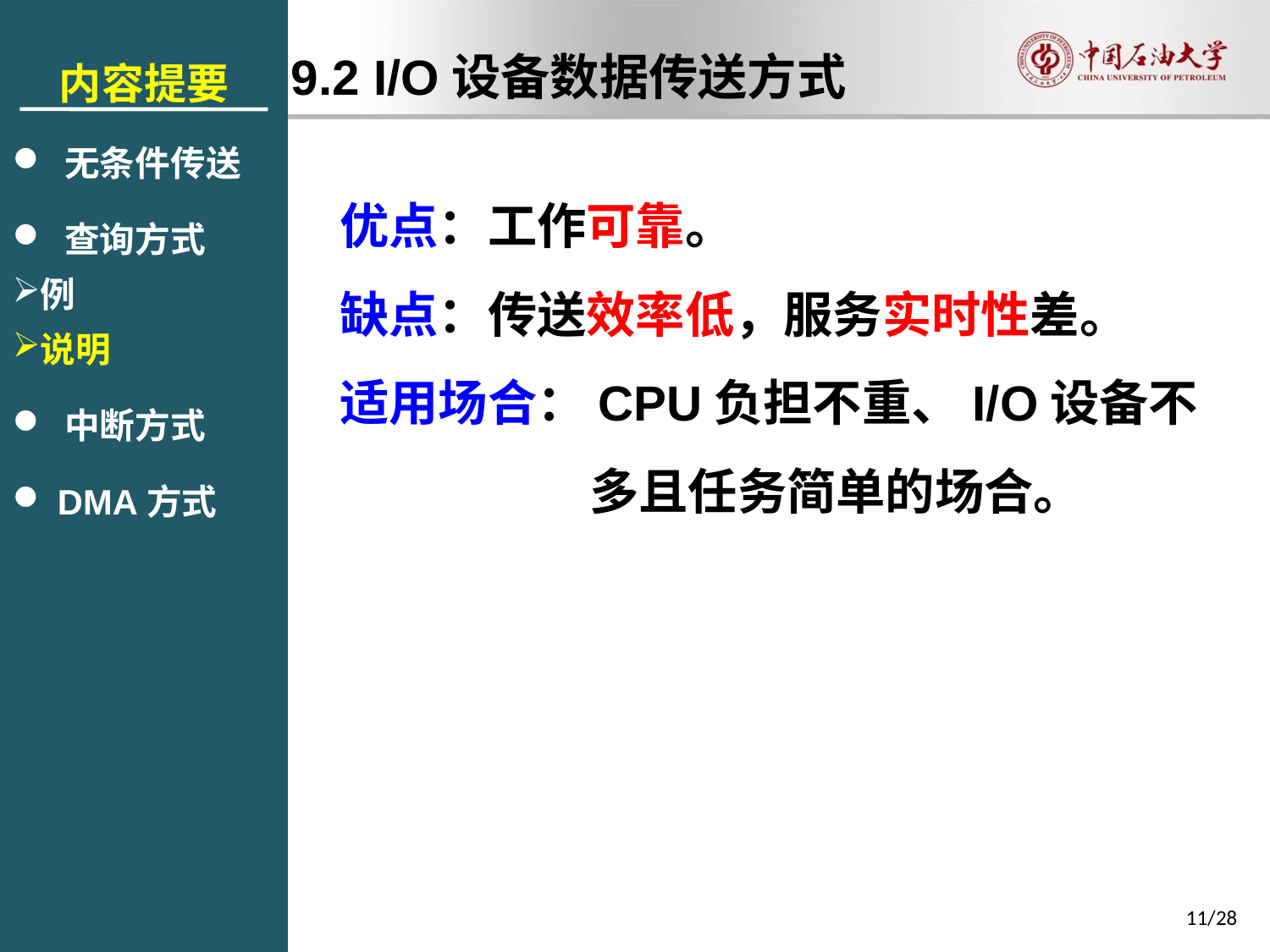

内容提要
 无条件传送
 查询方式
例
说明
 中断方式
 DMA方式
9.2 I/O设备数据传送方式

优点：工作可靠。
缺点：传送效率低，服务实时性差。
适用场合：CPU负担不重、I/O设备不多且任务简单的场合。
11/28